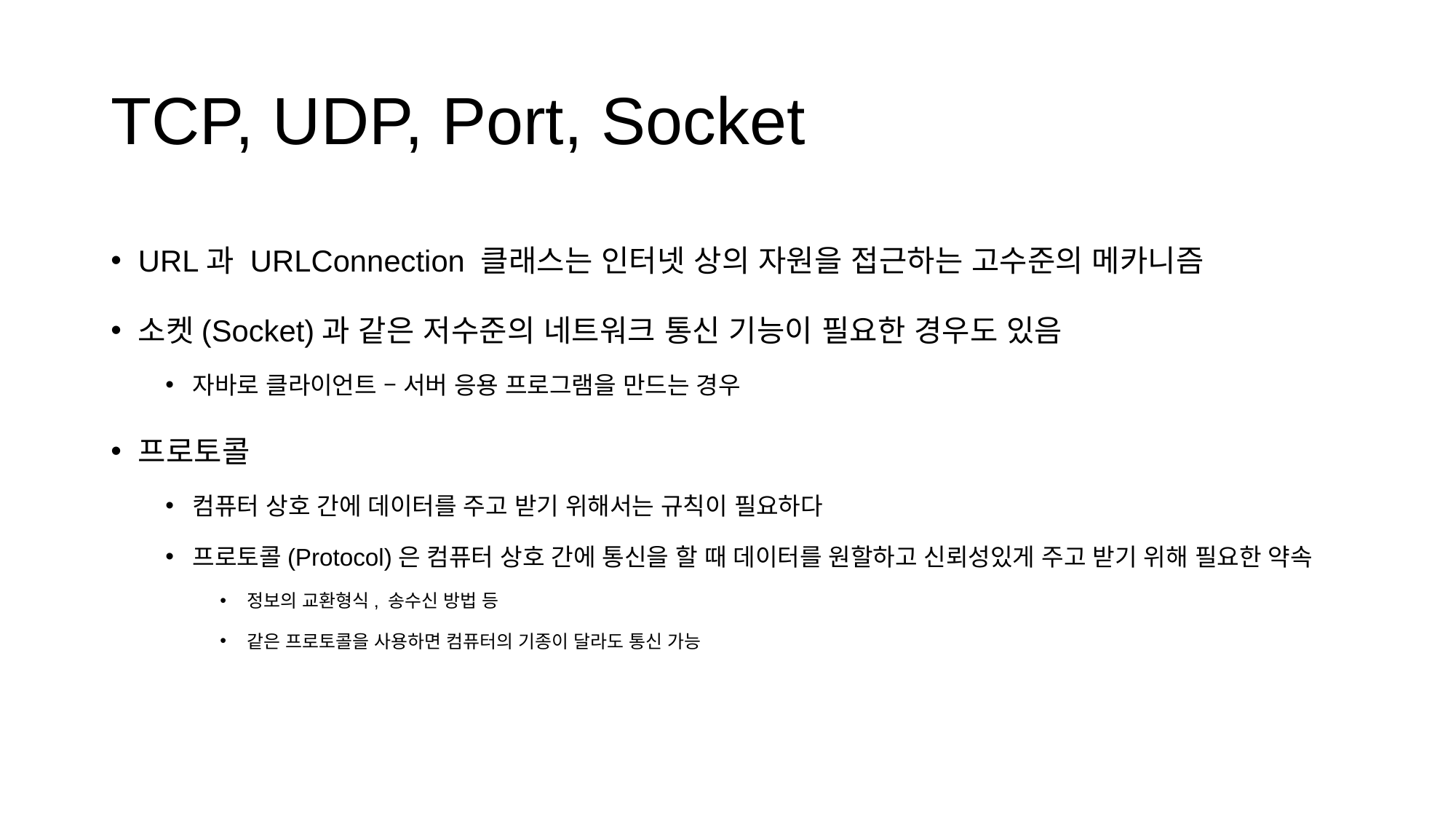

# TCP, UDP, Port, Socket
URL과 URLConnection 클래스는 인터넷 상의 자원을 접근하는 고수준의 메카니즘
소켓(Socket)과 같은 저수준의 네트워크 통신 기능이 필요한 경우도 있음
자바로 클라이언트 – 서버 응용 프로그램을 만드는 경우
프로토콜
컴퓨터 상호 간에 데이터를 주고 받기 위해서는 규칙이 필요하다
프로토콜(Protocol)은 컴퓨터 상호 간에 통신을 할 때 데이터를 원할하고 신뢰성있게 주고 받기 위해 필요한 약속
정보의 교환형식, 송수신 방법 등
같은 프로토콜을 사용하면 컴퓨터의 기종이 달라도 통신 가능